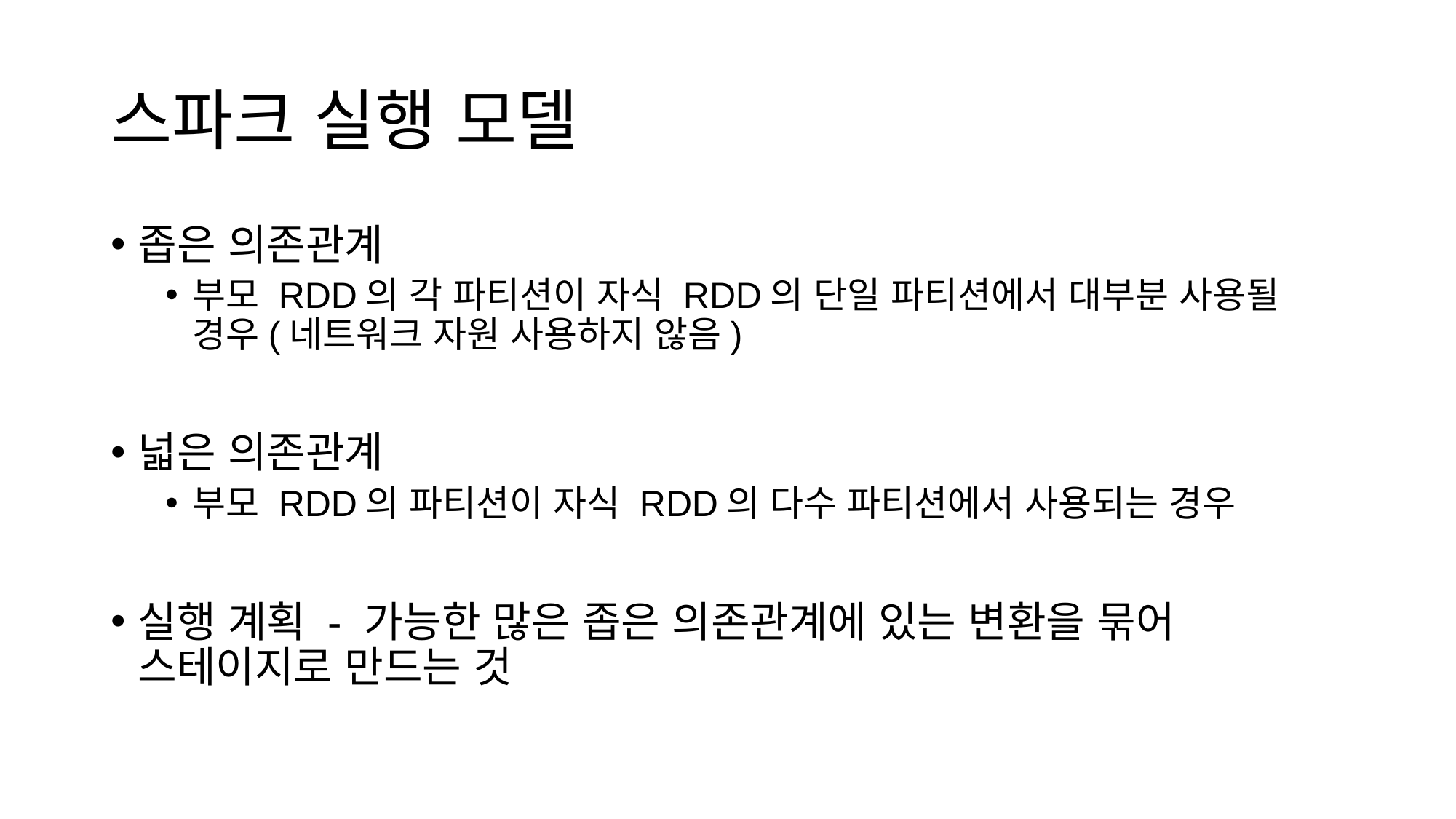

# 스파크 실행 모델
좁은 의존관계
부모 RDD의 각 파티션이 자식 RDD의 단일 파티션에서 대부분 사용될 경우(네트워크 자원 사용하지 않음)

넓은 의존관계
부모 RDD의 파티션이 자식 RDD의 다수 파티션에서 사용되는 경우

실행 계획 - 가능한 많은 좁은 의존관계에 있는 변환을 묶어 스테이지로 만드는 것